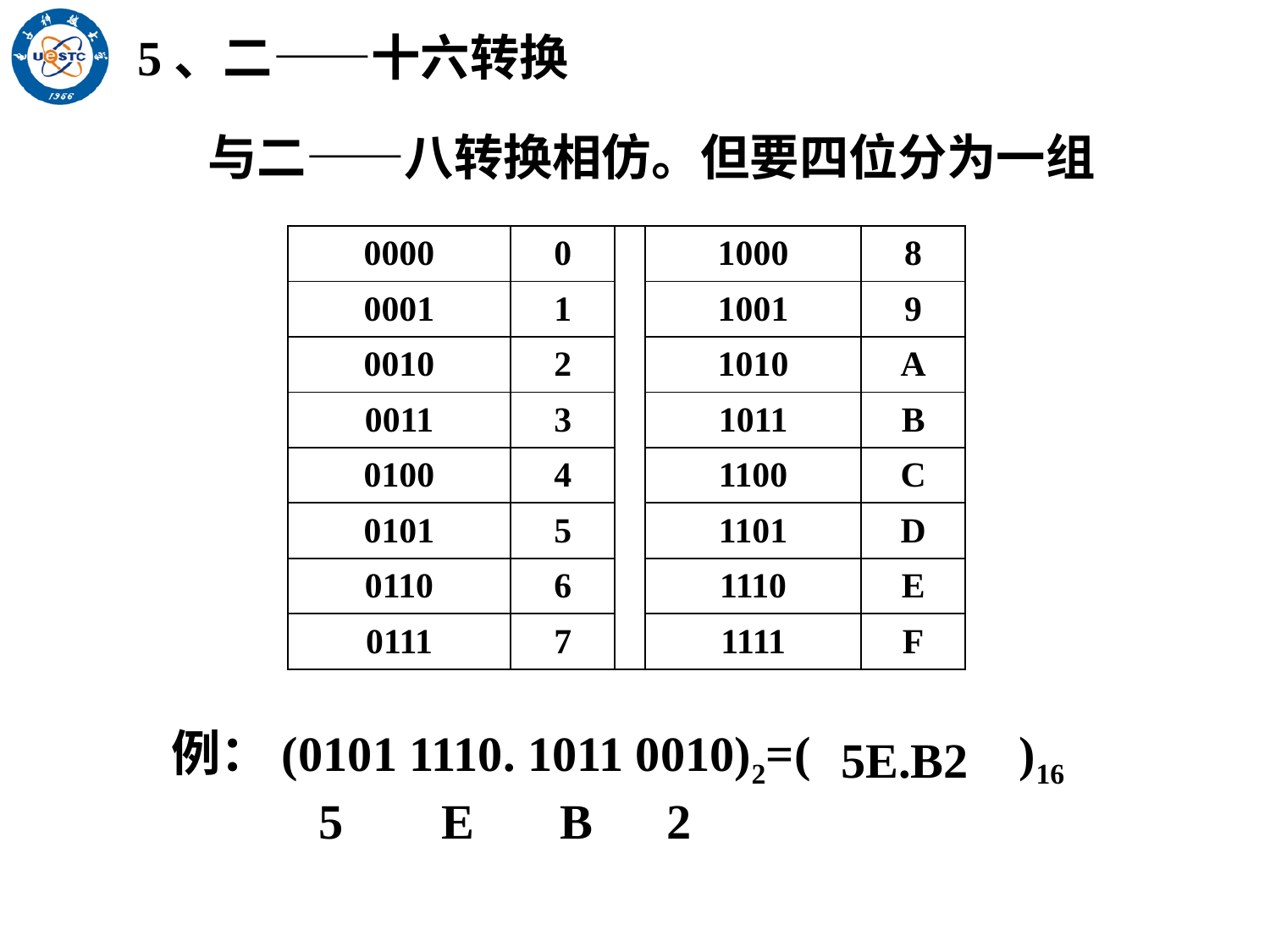

5、二——十六转换
与二——八转换相仿。但要四位分为一组
| 0000 | 0 |  | 1000 | 8 |
| --- | --- | --- | --- | --- |
| 0001 | 1 |  | 1001 | 9 |
| 0010 | 2 |  | 1010 | A |
| 0011 | 3 |  | 1011 | B |
| 0100 | 4 |  | 1100 | C |
| 0101 | 5 |  | 1101 | D |
| 0110 | 6 |  | 1110 | E |
| 0111 | 7 |  | 1111 | F |
例：(0101 1110. 1011 0010)2=(                 )16
            5        E       B      2
5E.B2